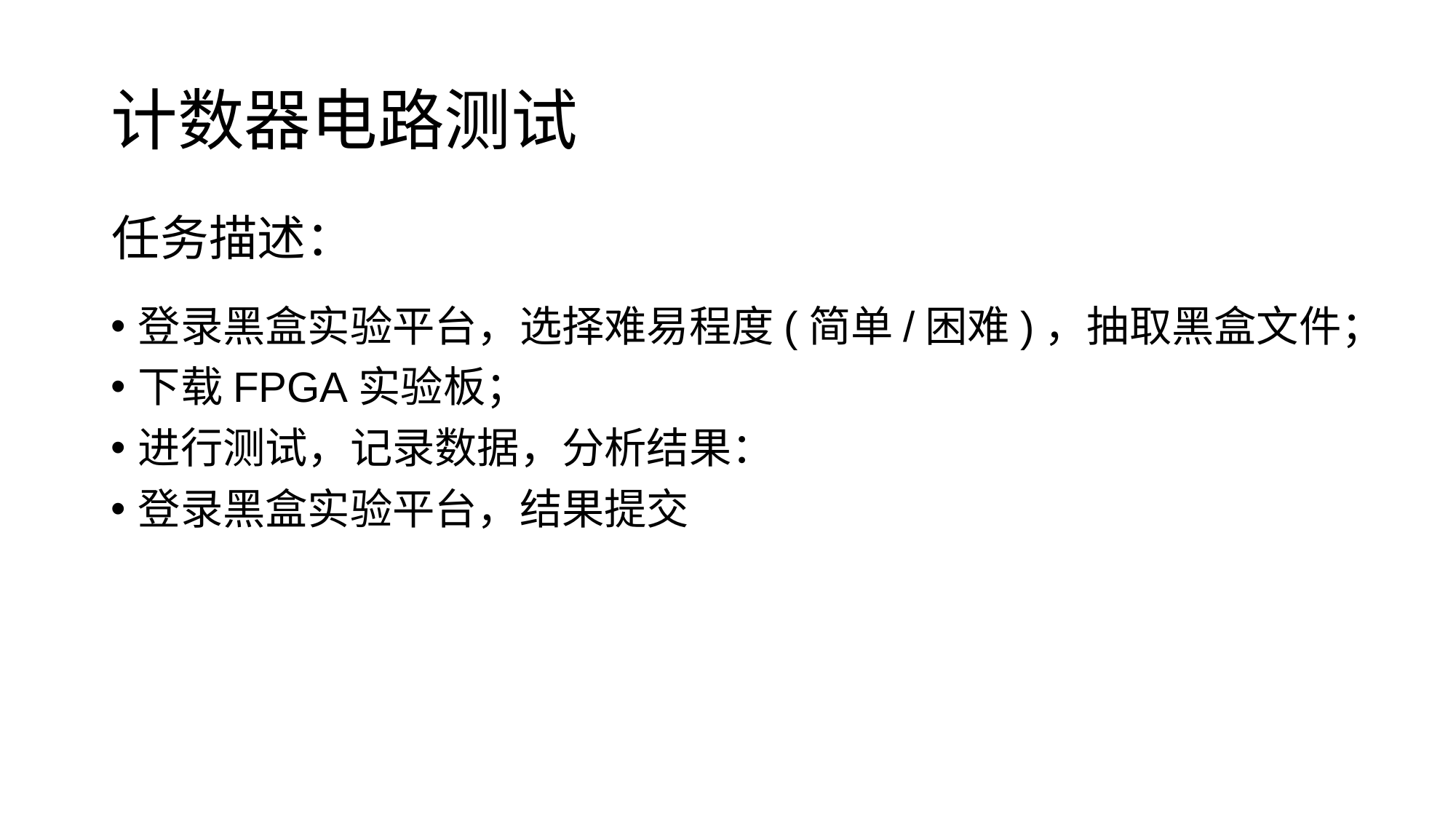

# 计数器电路测试
任务描述：
登录黑盒实验平台，选择难易程度(简单/困难)，抽取黑盒文件；
下载FPGA实验板；
进行测试，记录数据，分析结果：
登录黑盒实验平台，结果提交